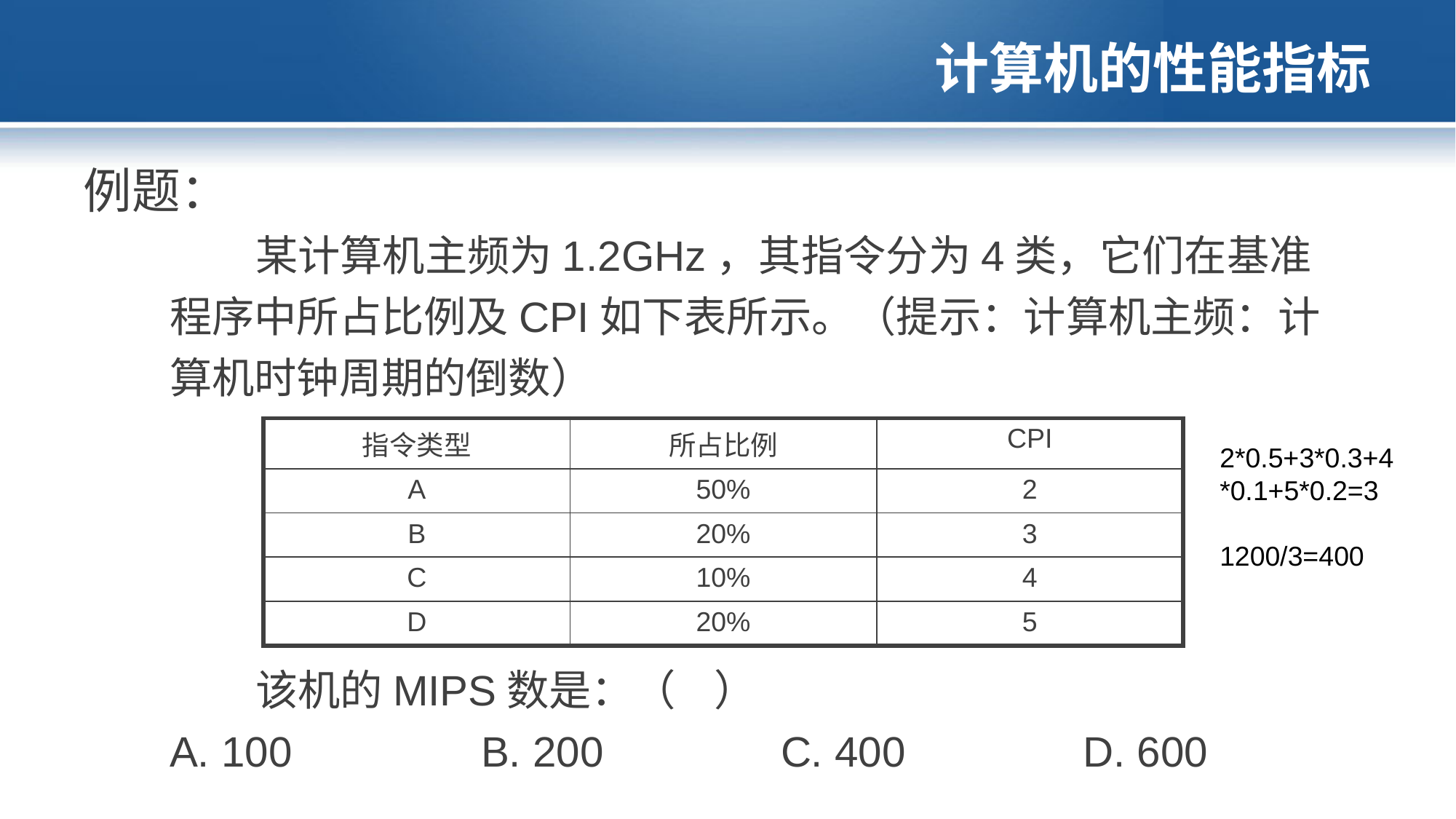

# 计算机的性能指标
例题：
某计算机主频为1.2GHz，其指令分为4类，它们在基准程序中所占比例及CPI如下表所示。（提示：计算机主频：计算机时钟周期的倒数）

该机的MIPS数是：（    ）
A. 100                B. 200               C. 400               D. 600
| 指令类型 | 所占比例 | CPI |
| --- | --- | --- |
| A | 50% | 2 |
| B | 20% | 3 |
| C | 10% | 4 |
| D | 20% | 5 |
2*0.5+3*0.3+4*0.1+5*0.2=3

1200/3=400